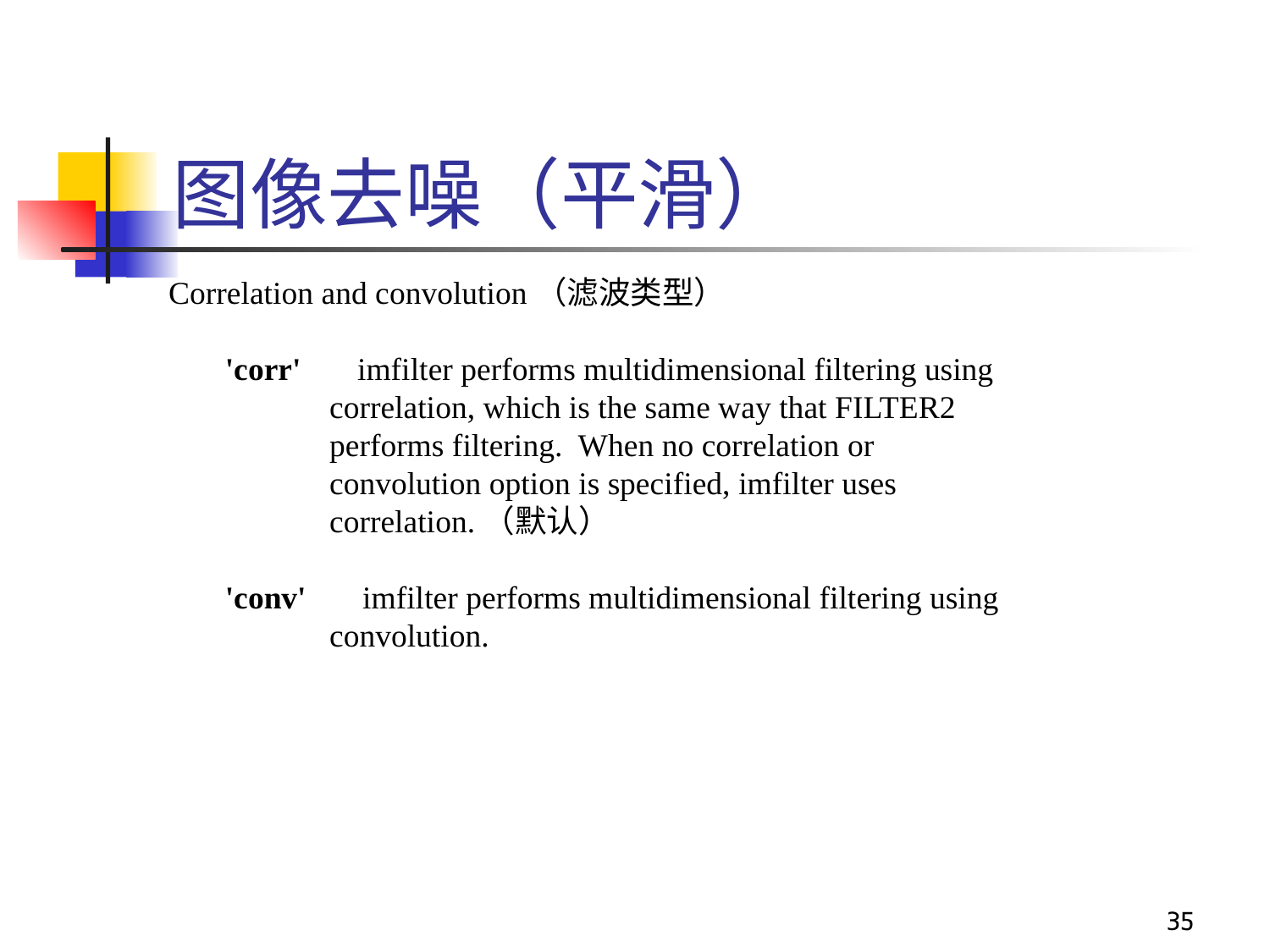

图像去噪（平滑）
 Correlation and convolution（滤波类型）

        'corr'       imfilter performs multidimensional filtering using
                     correlation, which is the same way that FILTER2
                     performs filtering.  When no correlation or
                     convolution option is specified, imfilter uses
                     correlation.（默认）

        'conv'       imfilter performs multidimensional filtering using
                     convolution.
35